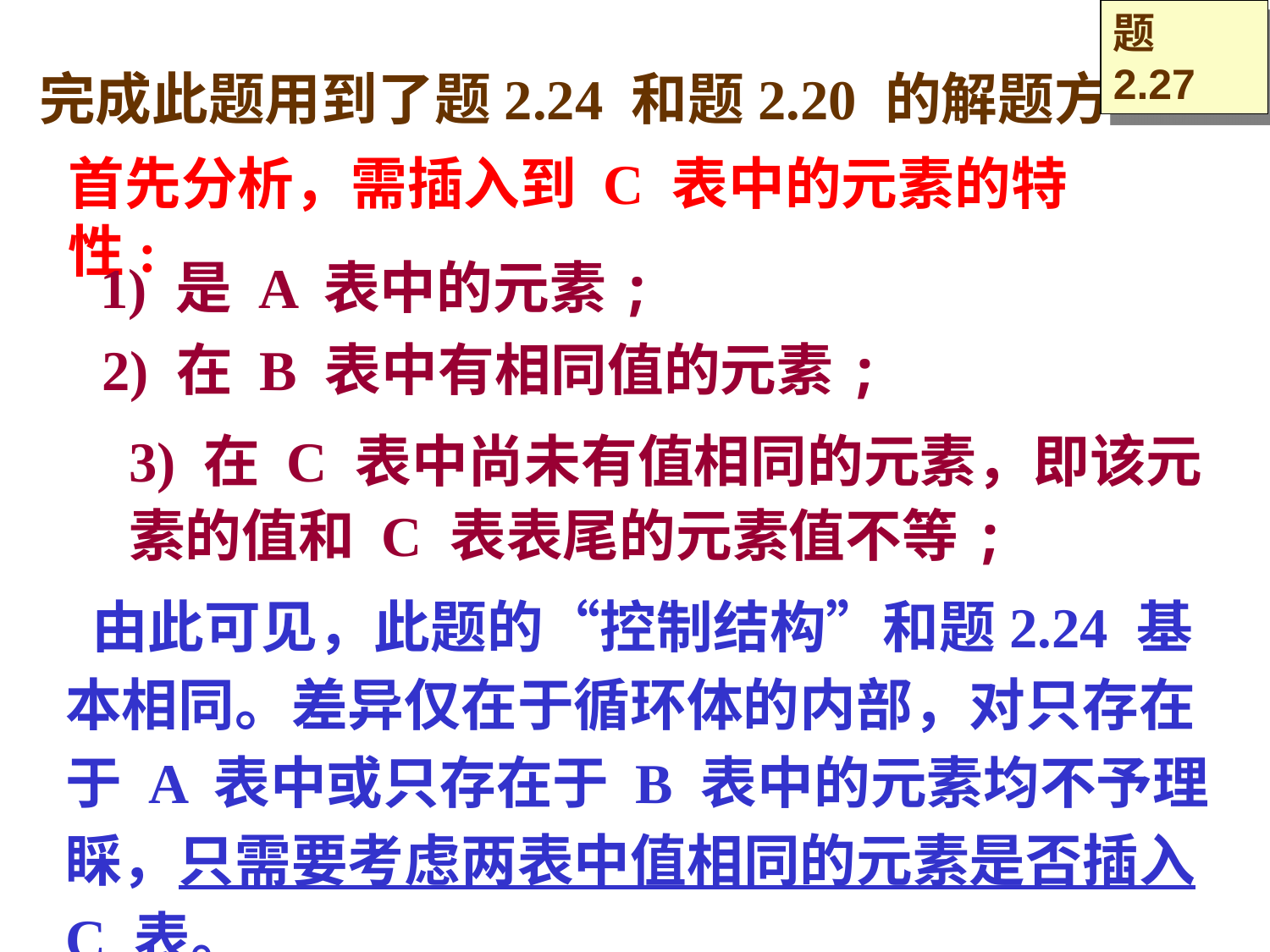

题 2.27
完成此题用到了题2.24 和题2.20 的解题方法。
首先分析，需插入到 C 表中的元素的特性:
1) 是 A 表中的元素;
2) 在 B 表中有相同值的元素;
3) 在 C 表中尚未有值相同的元素，即该元素的值和 C 表表尾的元素值不等;
 由此可见，此题的“控制结构”和题2.24 基本相同。差异仅在于循环体的内部，对只存在于 A 表中或只存在于 B 表中的元素均不予理睬，只需要考虑两表中值相同的元素是否插入C 表。